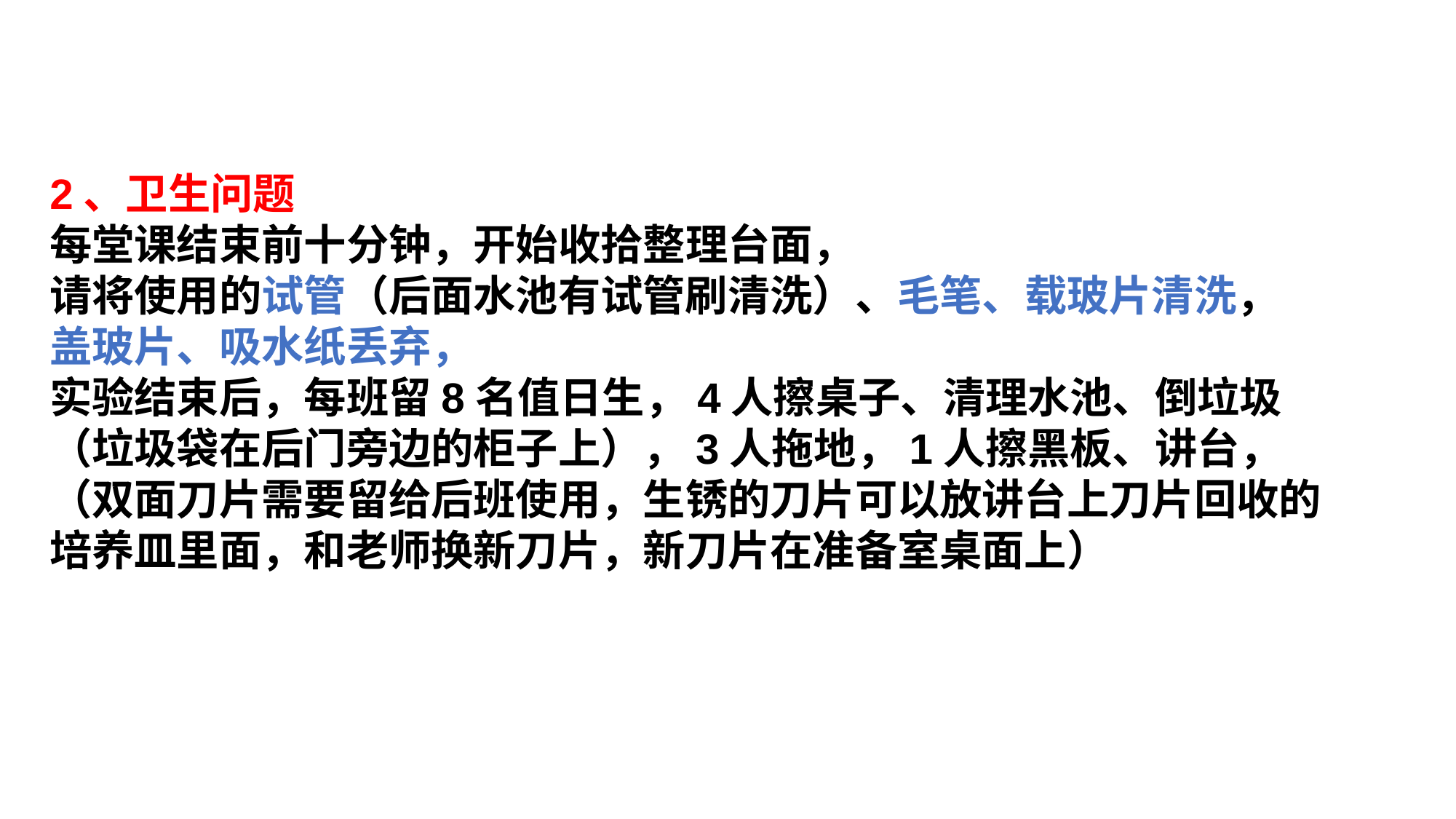

2、卫生问题
每堂课结束前十分钟，开始收拾整理台面，
请将使用的试管（后面水池有试管刷清洗）、毛笔、载玻片清洗，
盖玻片、吸水纸丢弃，
实验结束后，每班留8名值日生，4人擦桌子、清理水池、倒垃圾（垃圾袋在后门旁边的柜子上），3人拖地，1人擦黑板、讲台，
（双面刀片需要留给后班使用，生锈的刀片可以放讲台上刀片回收的培养皿里面，和老师换新刀片，新刀片在准备室桌面上）